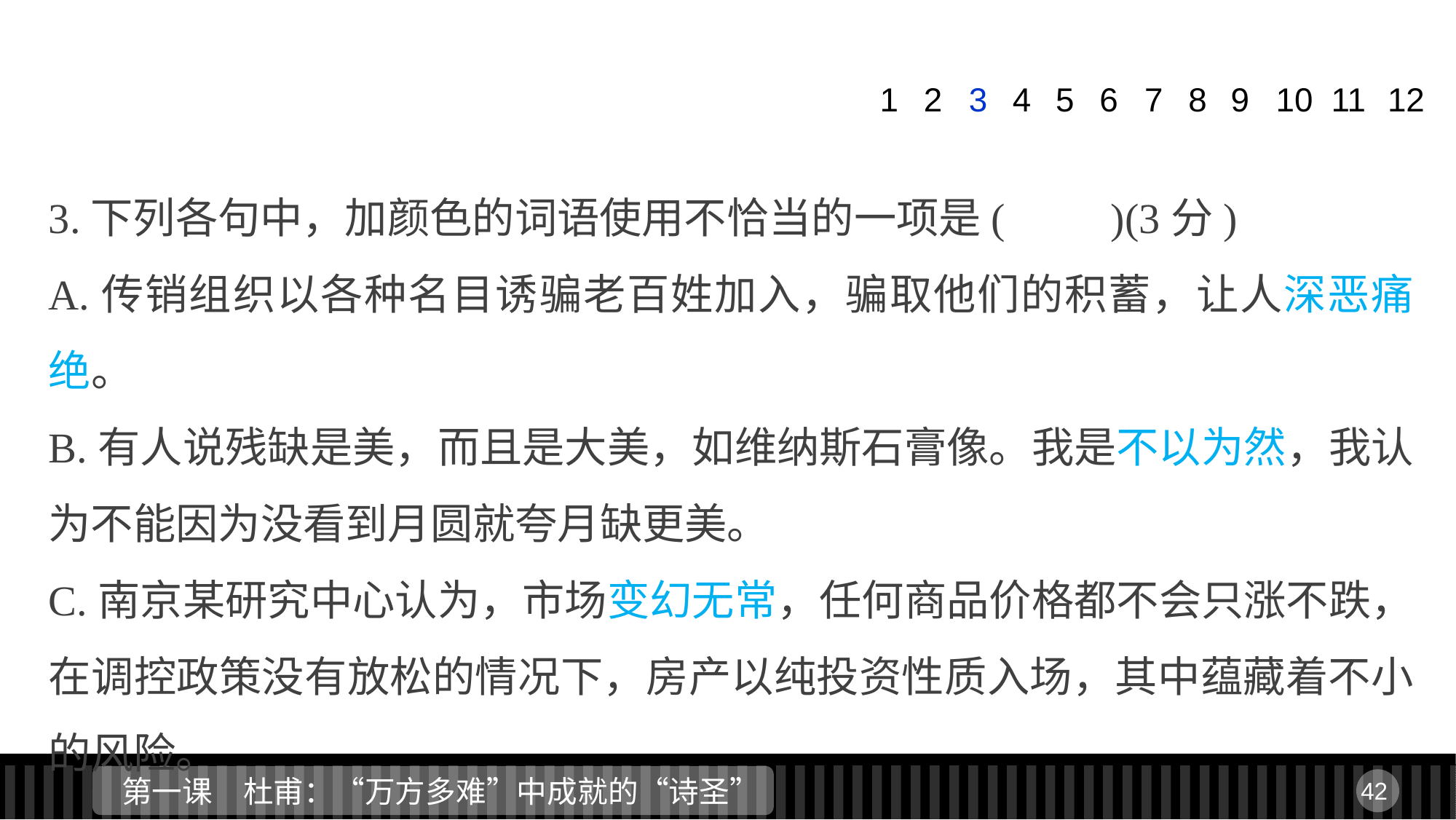

1
2
3
4
5
6
7
8
9
11
12
10
3.下列各句中，加颜色的词语使用不恰当的一项是(　　)(3分)
A.传销组织以各种名目诱骗老百姓加入，骗取他们的积蓄，让人深恶痛绝。
B.有人说残缺是美，而且是大美，如维纳斯石膏像。我是不以为然，我认为不能因为没看到月圆就夸月缺更美。
C.南京某研究中心认为，市场变幻无常，任何商品价格都不会只涨不跌，在调控政策没有放松的情况下，房产以纯投资性质入场，其中蕴藏着不小的风险。